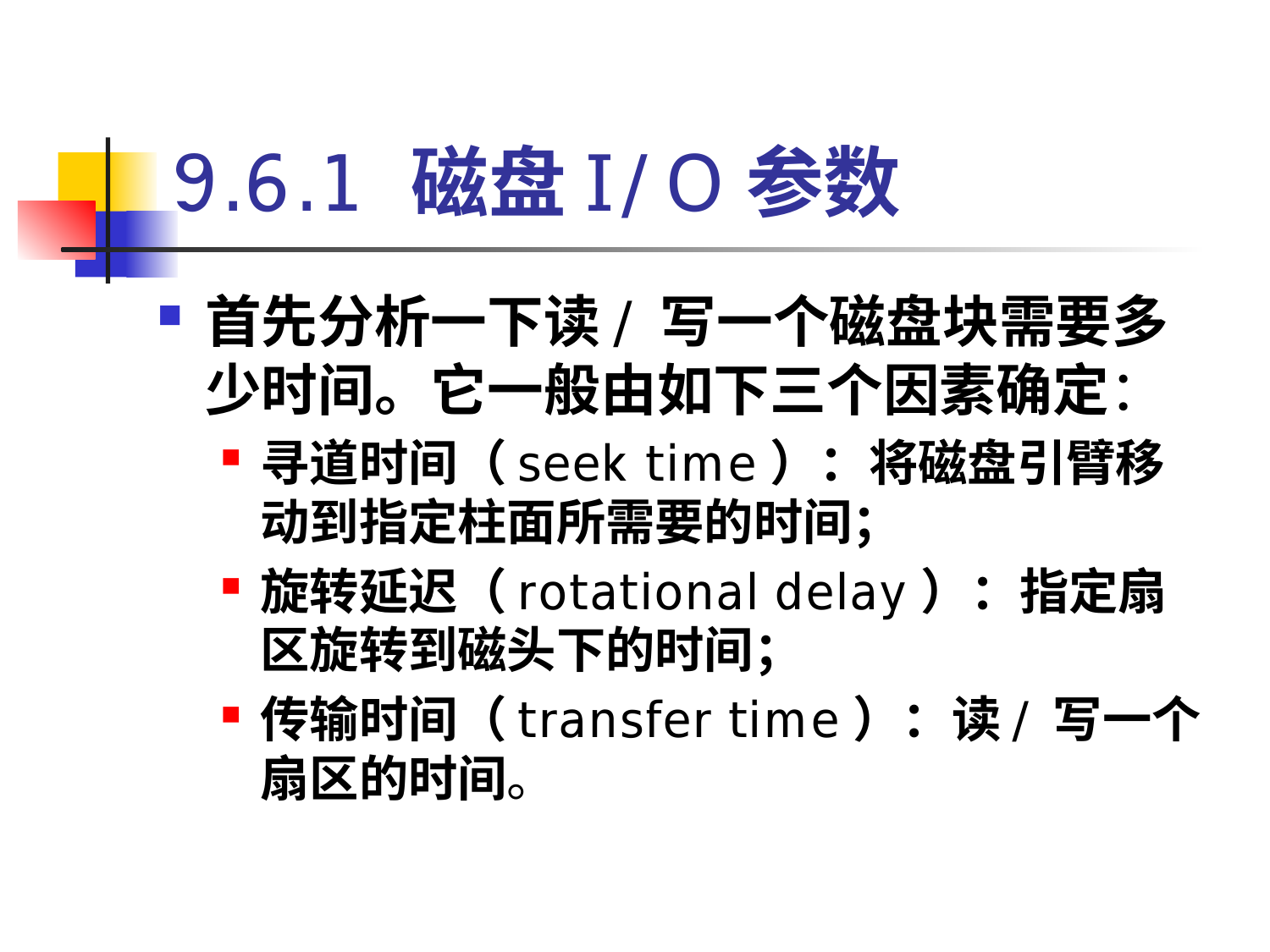

# 9.6.1 磁盘I/O参数
首先分析一下读/写一个磁盘块需要多少时间。它一般由如下三个因素确定：
寻道时间（seek time）：将磁盘引臂移动到指定柱面所需要的时间；
旋转延迟（rotational delay）：指定扇区旋转到磁头下的时间；
传输时间（transfer time）：读/写一个扇区的时间。